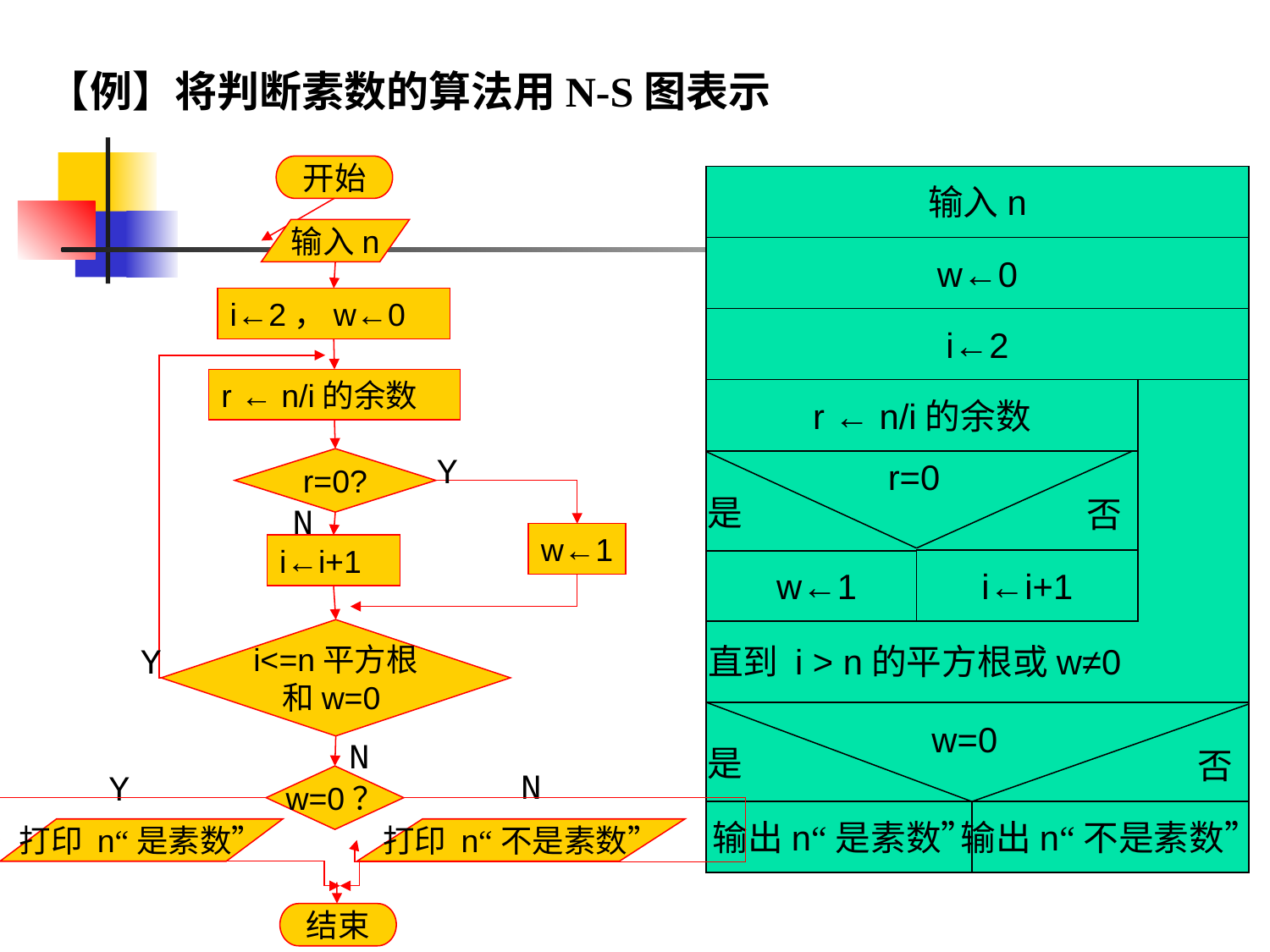

【例】将判断素数的算法用N-S图表示
开始
输入n
i←2，w←0
r ← n/i的余数
Y
r=0?
N
w←1
i←i+1
i<=n平方根
和w=0
Y
N
N
Y
w=0？
打印 n“是素数”
打印 n“不是素数”

结束
输入n
w←0
i←2

r ← n/i的余数
r=0

打印ni,gi
是
否
w←1
i←i+1
直到 i > n的平方根或w≠0

w=0
是
否
输出n“是素数”
输出n“不是素数”